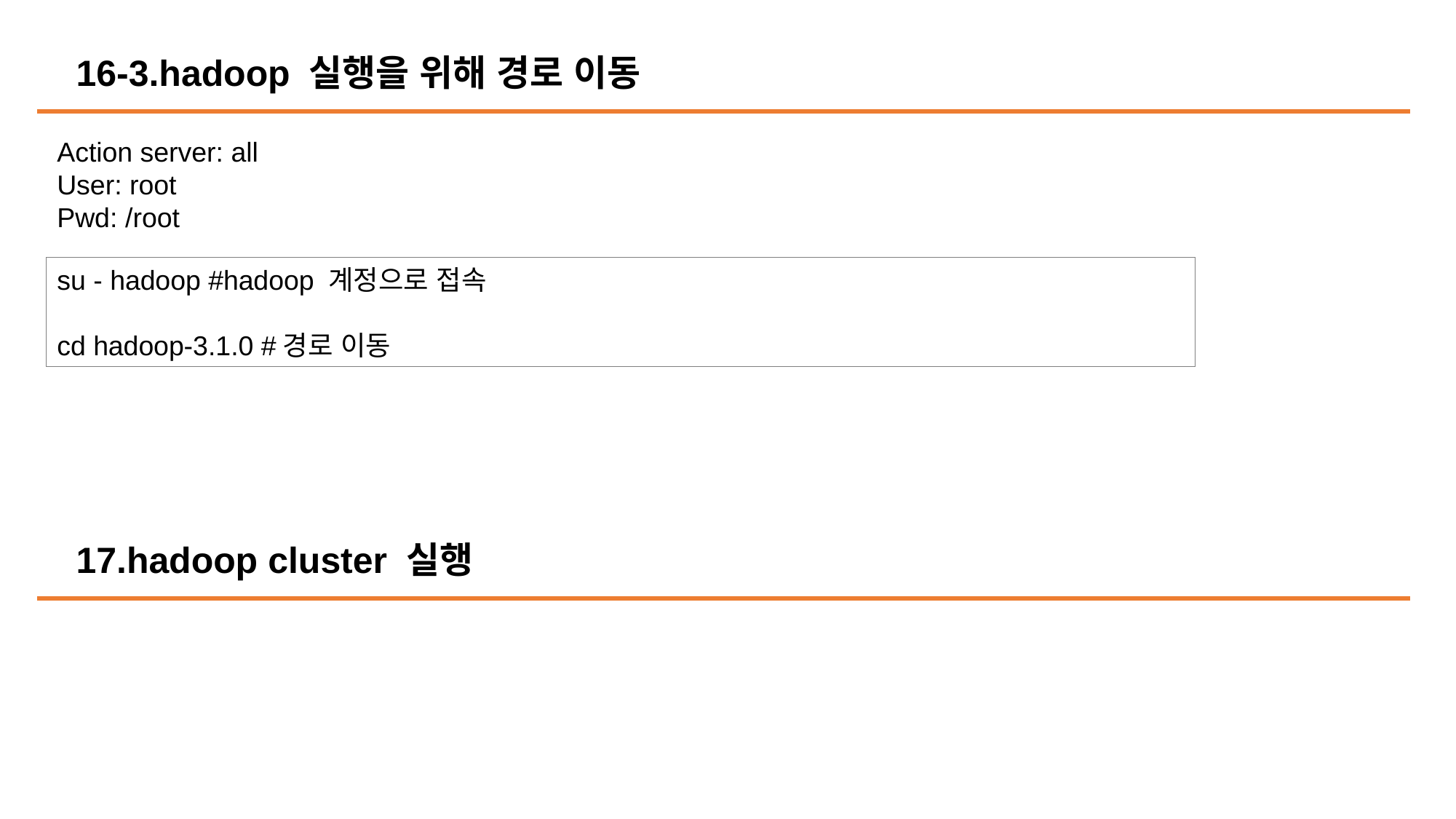

16-3.hadoop 실행을 위해 경로 이동
Action server: all
User: root
Pwd: /root
su - hadoop #hadoop 계정으로 접속

cd hadoop-3.1.0 #경로 이동
17.hadoop cluster 실행